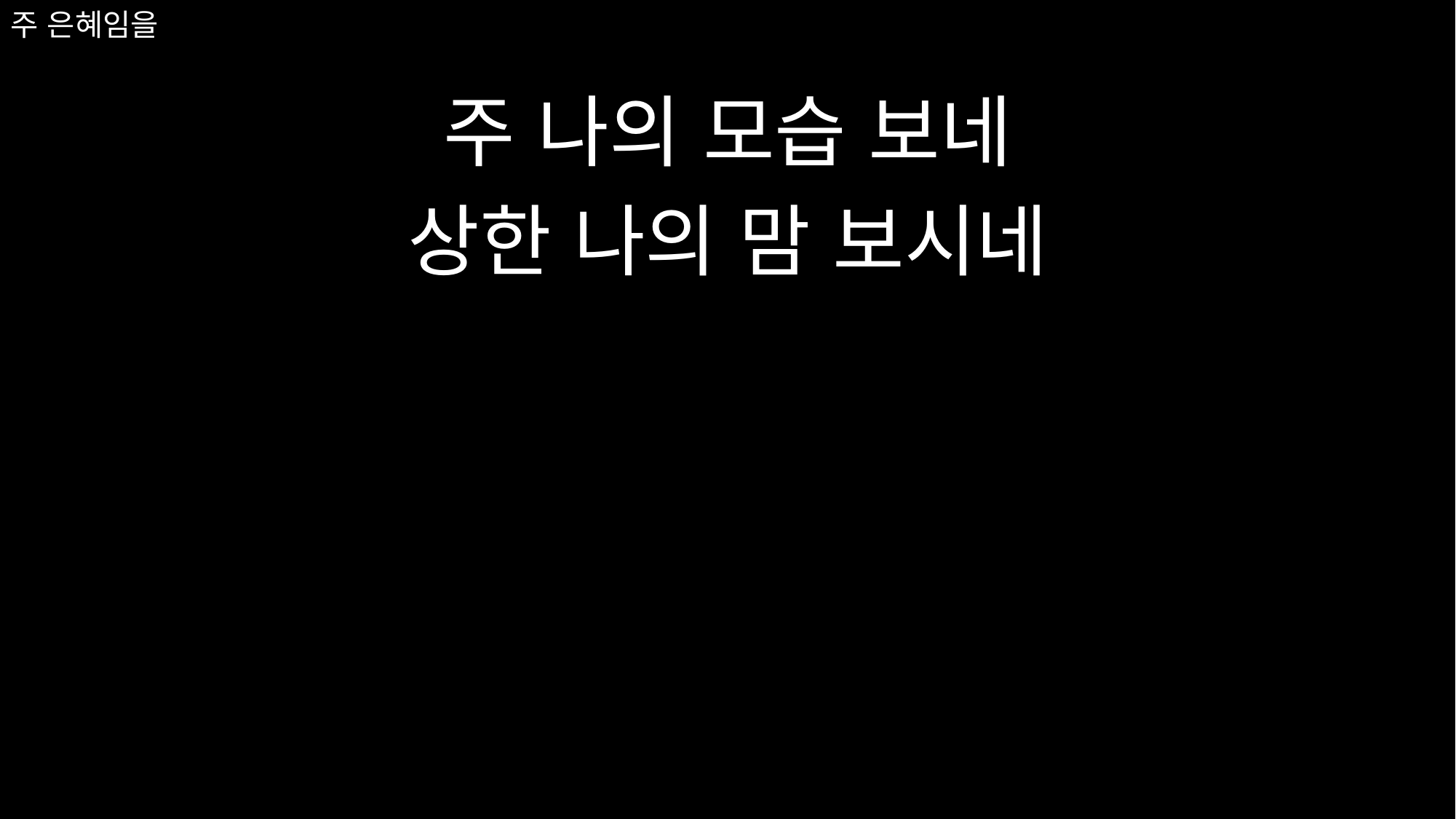

# 주 은혜임을
주 나의 모습 보네
상한 나의 맘 보시네